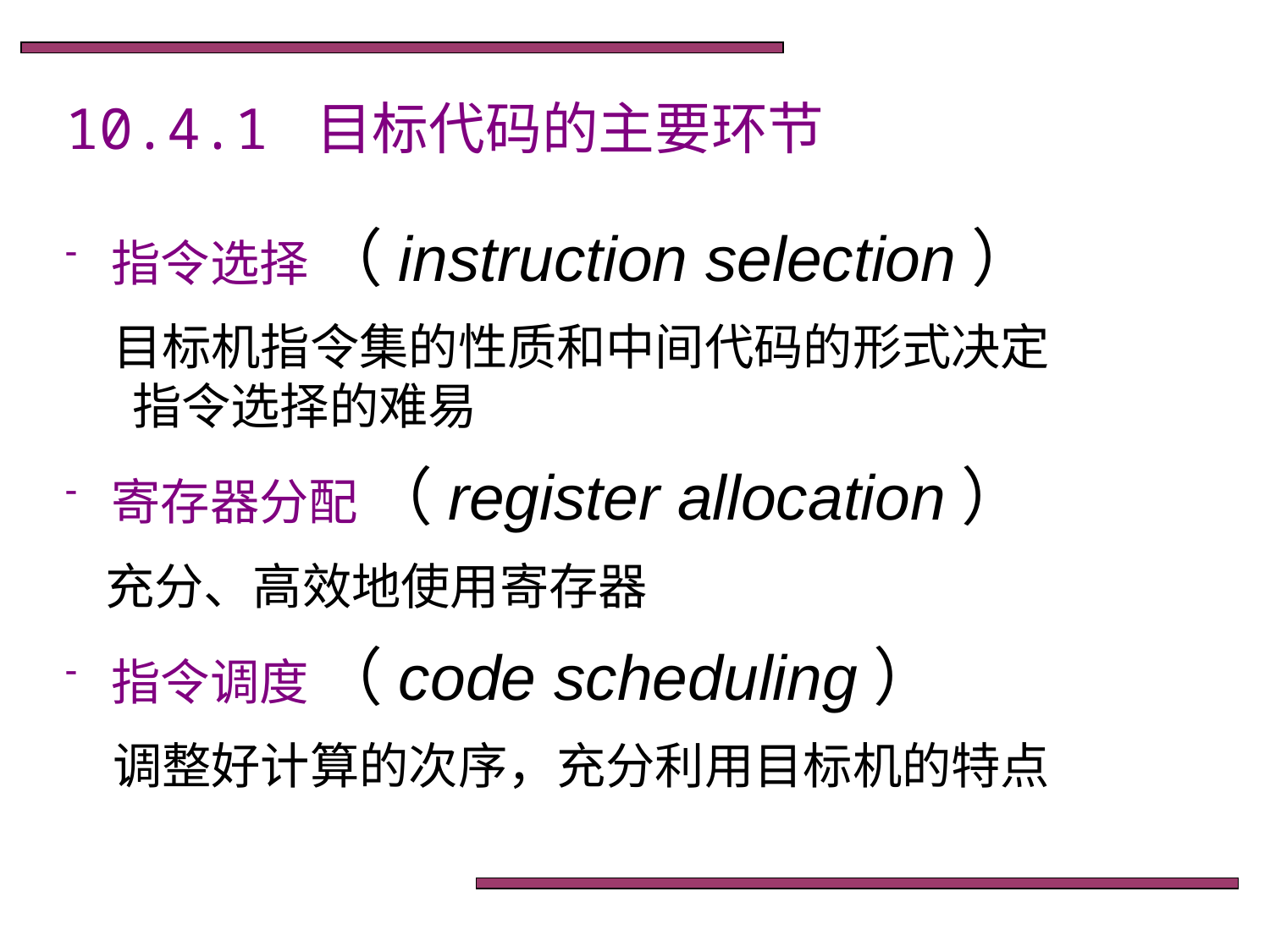

10.4.1 目标代码的主要环节
 指令选择 （instruction selection）

     目标机指令集的性质和中间代码的形式决定
     指令选择的难易

 寄存器分配 （register allocation）

    充分、高效地使用寄存器

 指令调度 （code scheduling）

     调整好计算的次序，充分利用目标机的特点